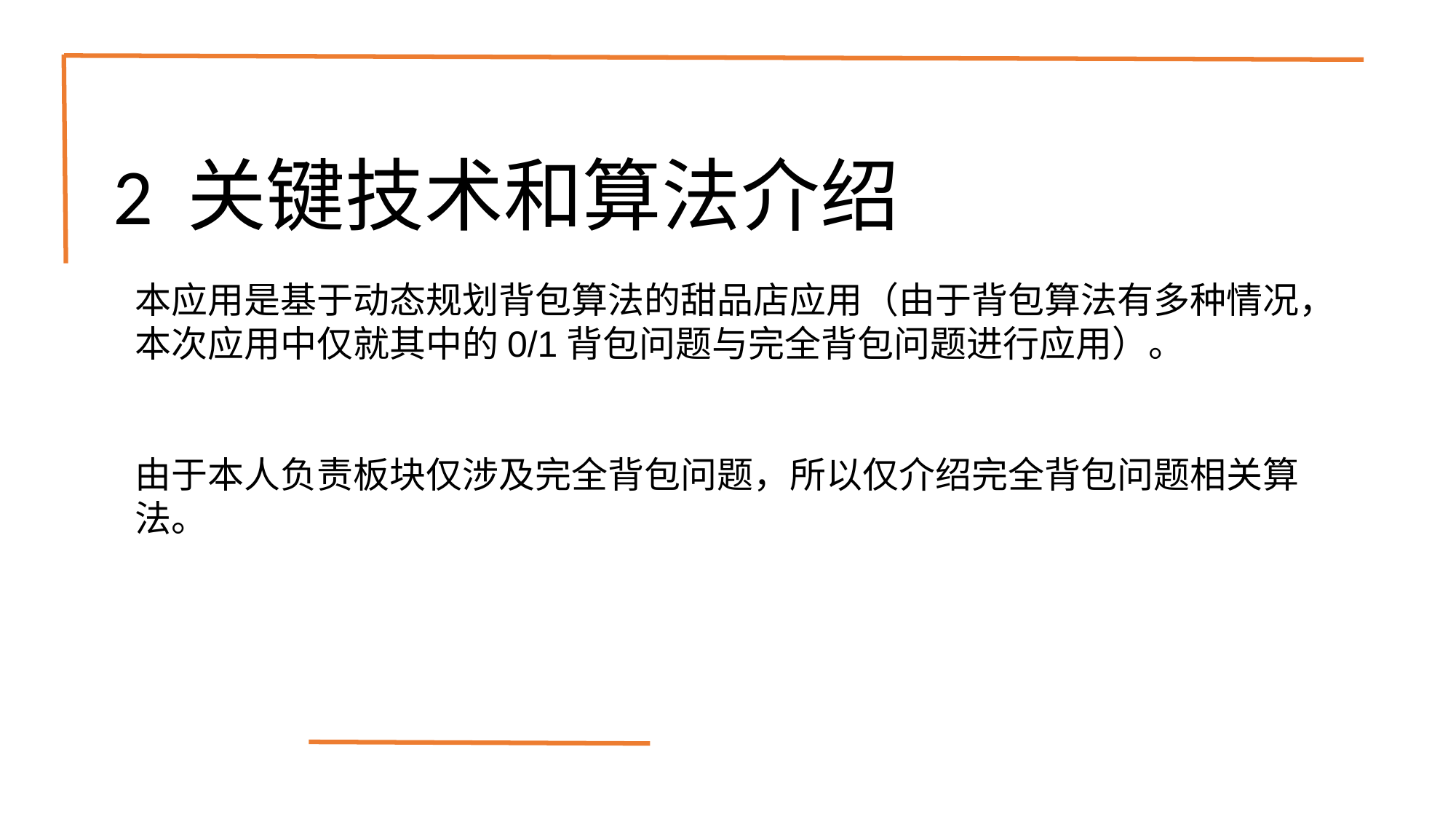

# 2 关键技术和算法介绍
本应用是基于动态规划背包算法的甜品店应用（由于背包算法有多种情况，本次应用中仅就其中的0/1背包问题与完全背包问题进行应用）。

由于本人负责板块仅涉及完全背包问题，所以仅介绍完全背包问题相关算法。

4